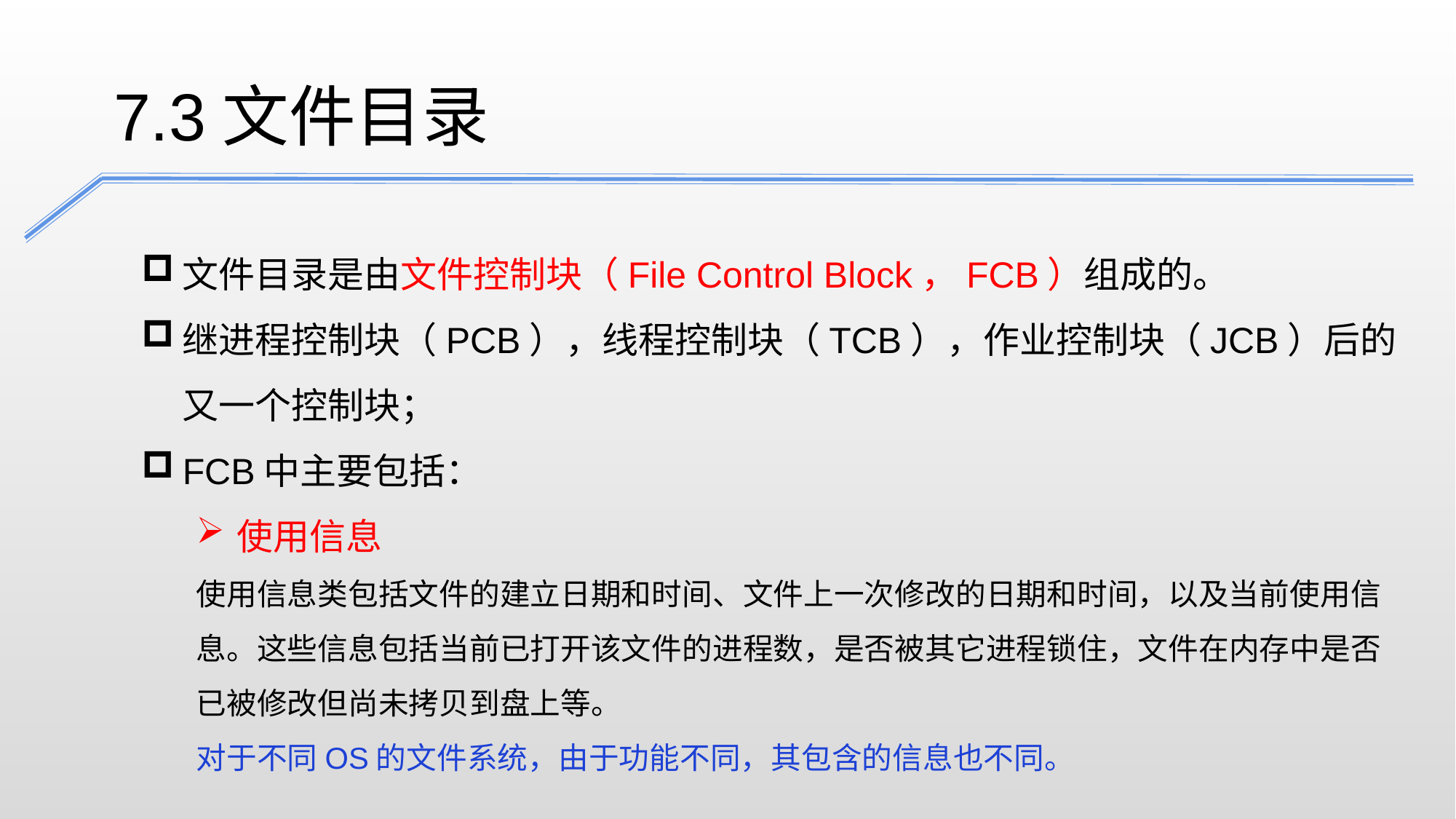

7.3文件目录
文件目录是由文件控制块（File Control Block，FCB）组成的。
继进程控制块（PCB），线程控制块（TCB），作业控制块（JCB）后的又一个控制块；
FCB中主要包括：
使用信息
使用信息类包括文件的建立日期和时间、文件上一次修改的日期和时间，以及当前使用信息。这些信息包括当前已打开该文件的进程数，是否被其它进程锁住，文件在内存中是否已被修改但尚未拷贝到盘上等。
对于不同OS的文件系统，由于功能不同，其包含的信息也不同。